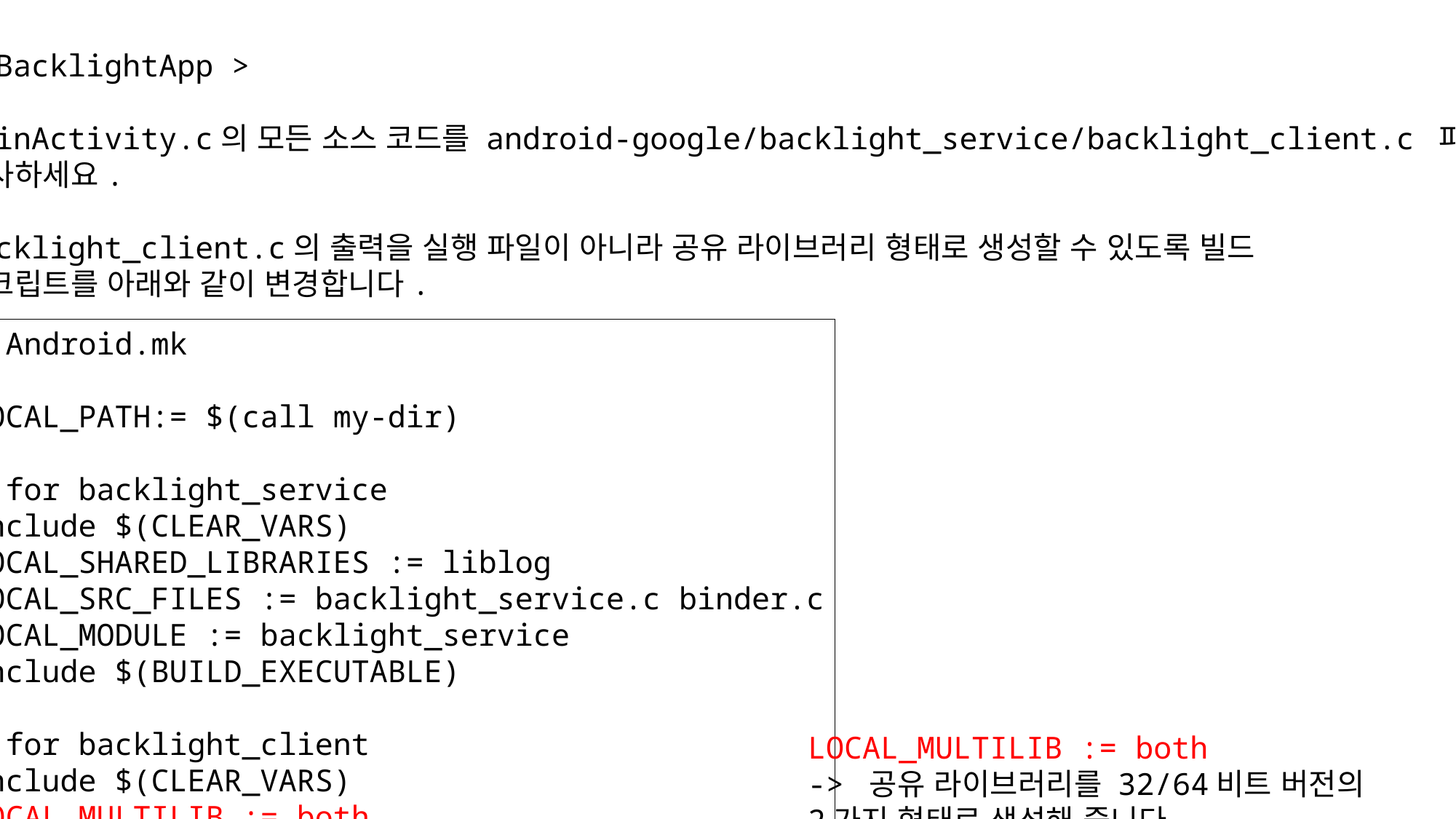

< BacklightApp >

MainActivity.c의 모든 소스 코드를 android-google/backlight_service/backlight_client.c 파일에
복사하세요.

backlight_client.c의 출력을 실행 파일이 아니라 공유 라이브러리 형태로 생성할 수 있도록 빌드
스크립트를 아래와 같이 변경합니다.
# Android.mk

LOCAL_PATH:= $(call my-dir)

# for backlight_service
include $(CLEAR_VARS)
LOCAL_SHARED_LIBRARIES := liblog
LOCAL_SRC_FILES := backlight_service.c binder.c
LOCAL_MODULE := backlight_service
include $(BUILD_EXECUTABLE)

# for backlight_client
include $(CLEAR_VARS)
LOCAL_MULTILIB := both
LOCAL_SHARED_LIBRARIES := liblog
LOCAL_SRC_FILES := backlight_client.c binder.c
LOCAL_MODULE := libbacklight
include $(BUILD_SHARED_LIBRARY)
LOCAL_MULTILIB := both
-> 공유 라이브러리를 32/64비트 버전의
2가지 형태로 생성해 줍니다.